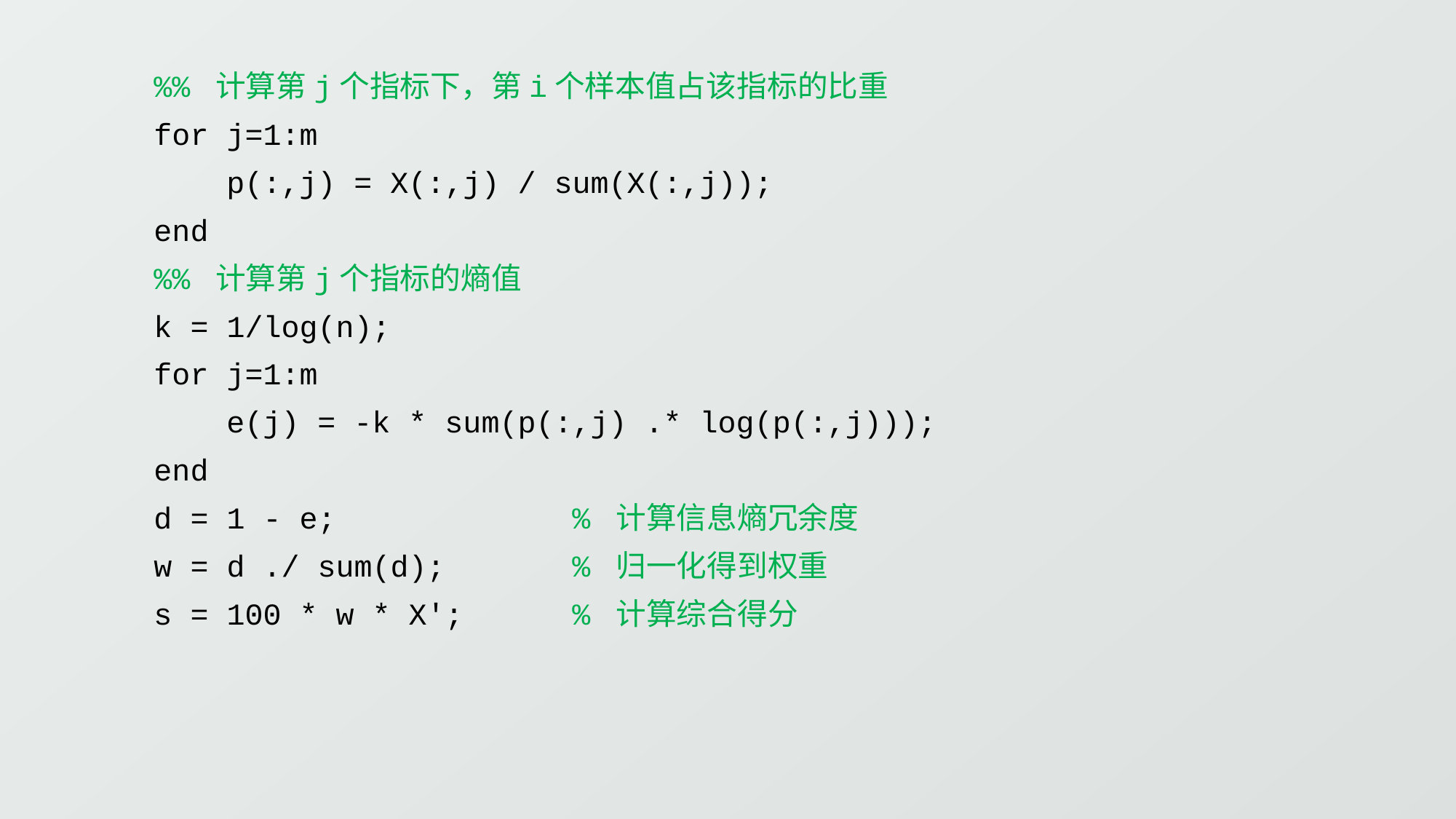

%% 计算第j个指标下，第i个样本值占该指标的比重
for j=1:m
    p(:,j) = X(:,j) / sum(X(:,j));
end
%% 计算第j个指标的熵值
k = 1/log(n);
for j=1:m
    e(j) = -k * sum(p(:,j) .* log(p(:,j)));
end
d = 1 - e;             % 计算信息熵冗余度
w = d ./ sum(d);       % 归一化得到权重
s = 100 * w * X';      % 计算综合得分